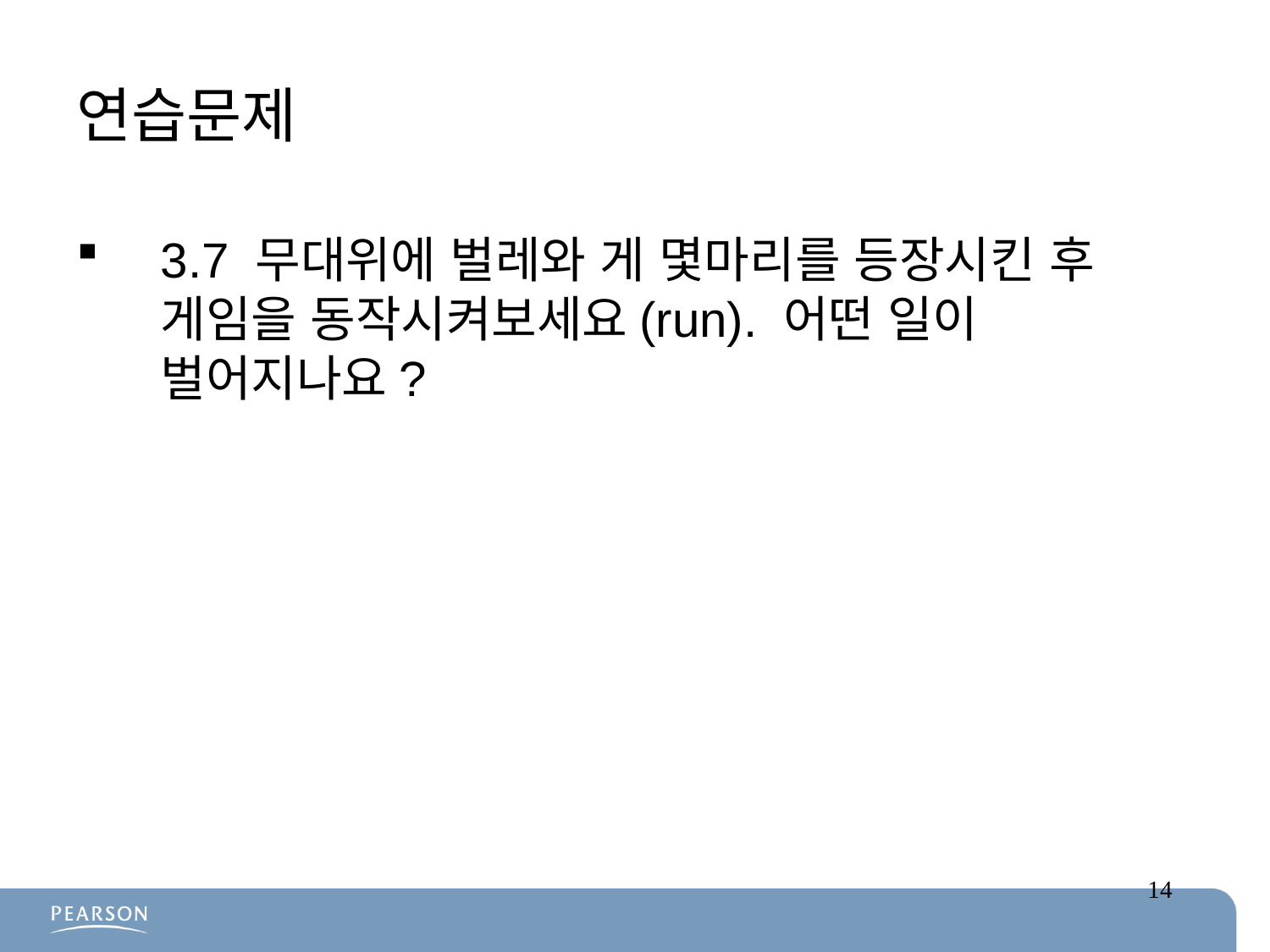

# 연습문제
3.7 무대위에 벌레와 게 몇마리를 등장시킨 후 게임을 동작시켜보세요(run). 어떤 일이 벌어지나요?
14